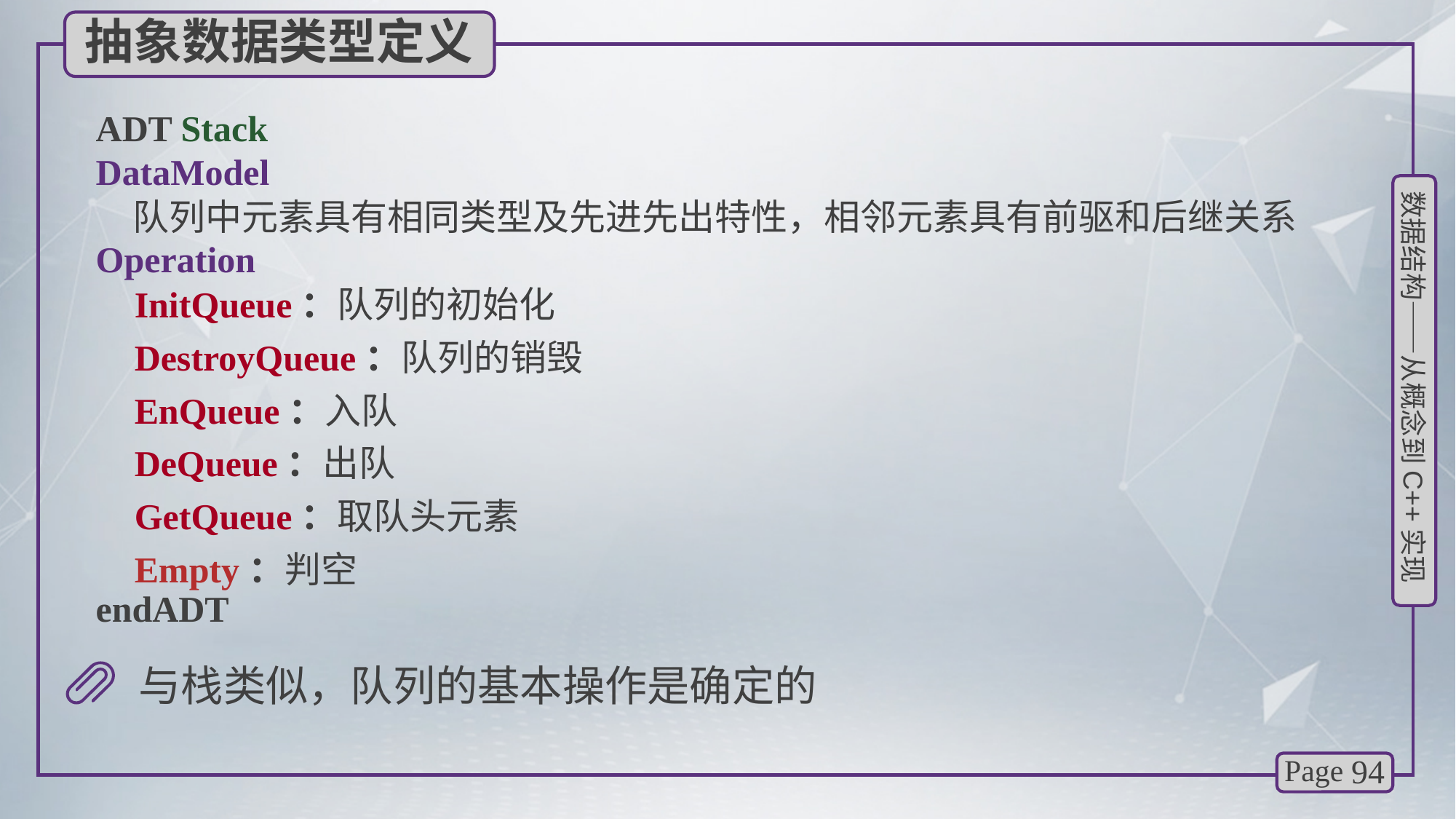

抽象数据类型定义

ADT Stack
DataModel

Operation

endADT
队列中元素具有相同类型及先进先出特性，相邻元素具有前驱和后继关系
InitQueue：队列的初始化
DestroyQueue：队列的销毁
EnQueue：入队
DeQueue：出队
GetQueue：取队头元素
Empty：判空
与栈类似，队列的基本操作是确定的